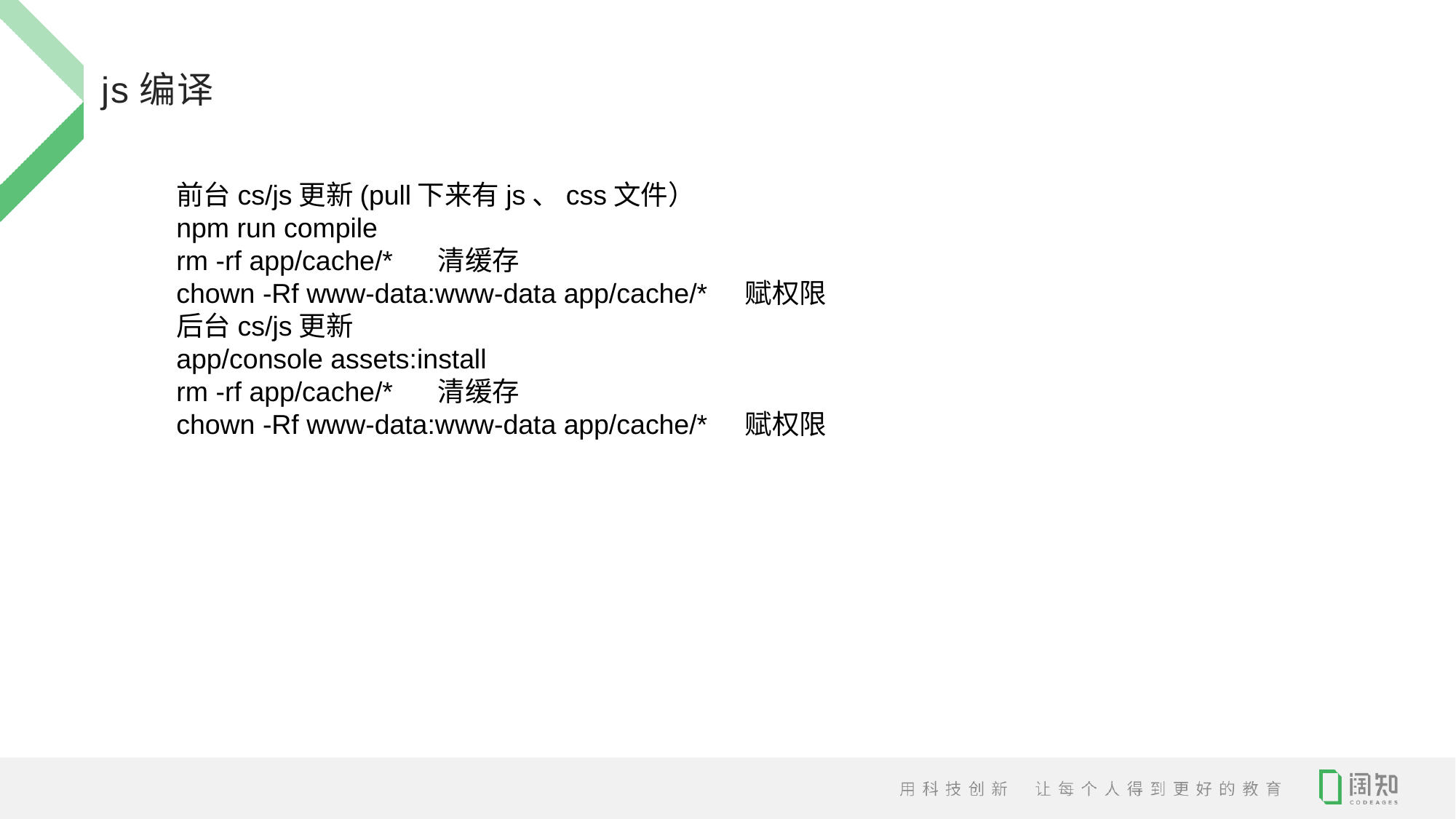

js编译

前台cs/js更新(pull下来有js、css文件）
npm run compile
rm -rf app/cache/*     清缓存
chown -Rf www-data:www-data app/cache/*    赋权限
后台cs/js更新
app/console assets:install
rm -rf app/cache/*     清缓存
chown -Rf www-data:www-data app/cache/*    赋权限